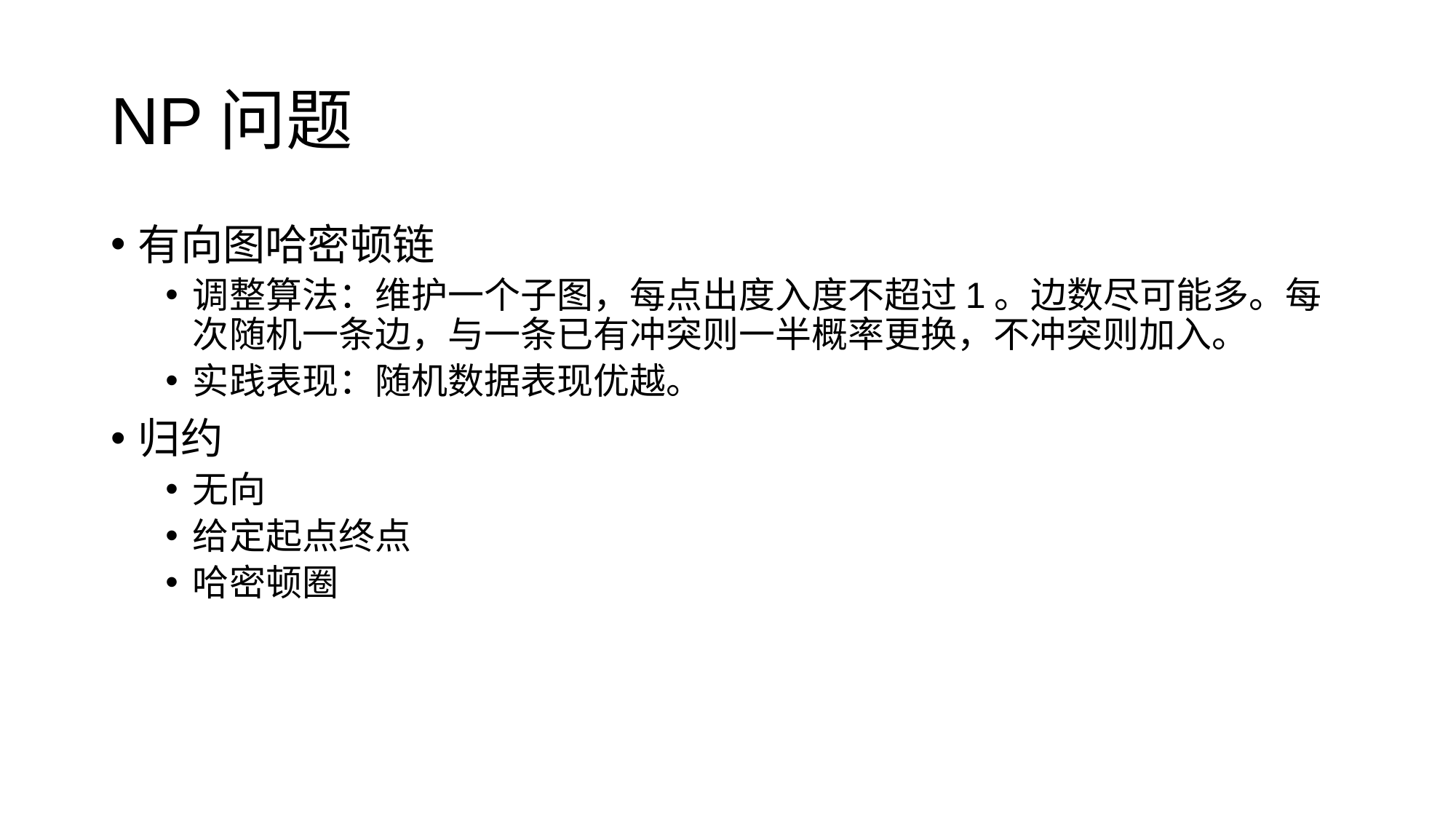

# NP问题
有向图哈密顿链
调整算法：维护一个子图，每点出度入度不超过1。边数尽可能多。每次随机一条边，与一条已有冲突则一半概率更换，不冲突则加入。
实践表现：随机数据表现优越。
归约
无向
给定起点终点
哈密顿圈